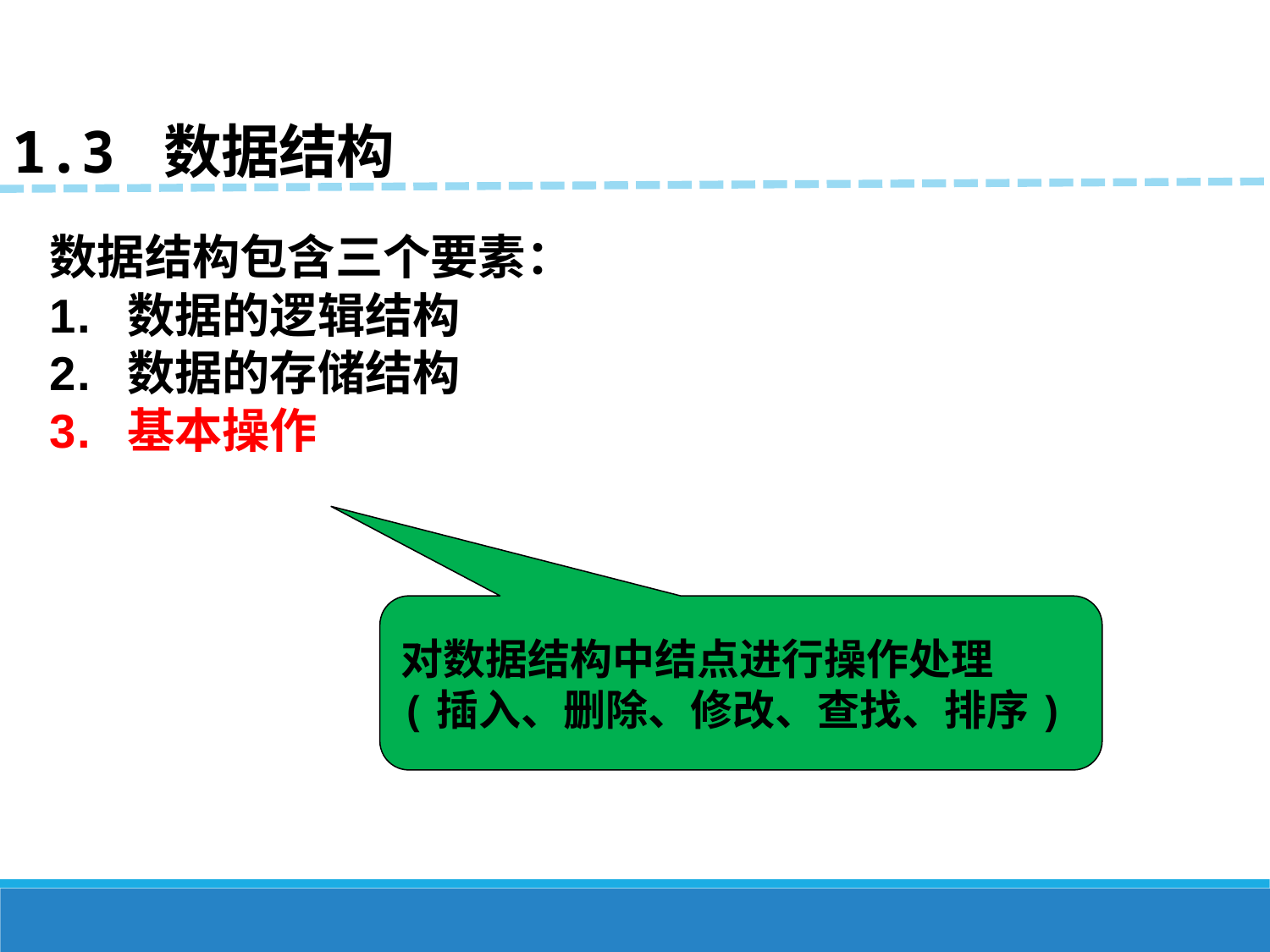

1.3 数据结构
数据结构包含三个要素：
数据的逻辑结构
数据的存储结构
基本操作
对数据结构中结点进行操作处理
(插入、删除、修改、查找、排序)